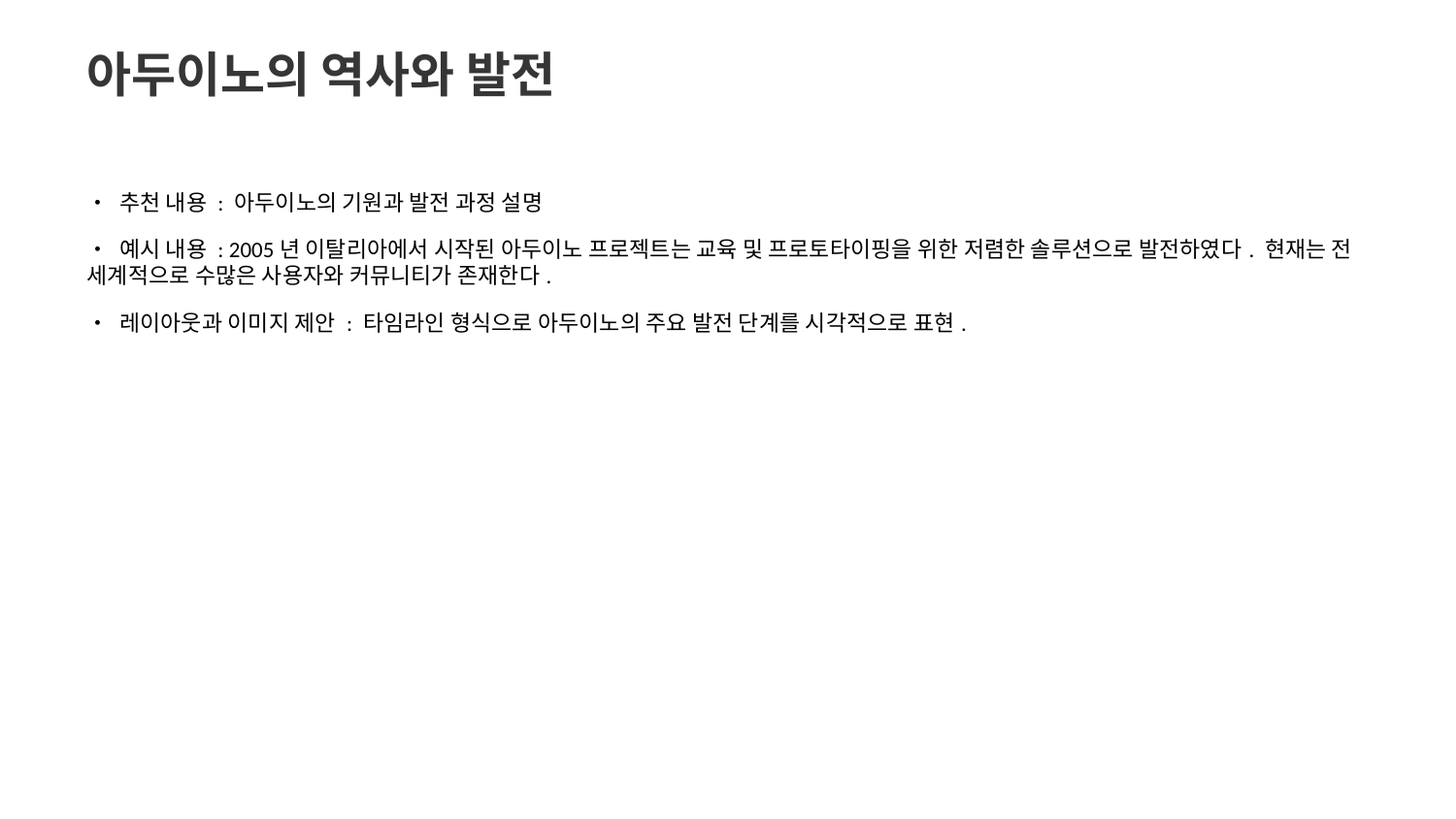

아두이노의 역사와 발전
• 추천 내용 : 아두이노의 기원과 발전 과정 설명
• 예시 내용 : 2005년 이탈리아에서 시작된 아두이노 프로젝트는 교육 및 프로토타이핑을 위한 저렴한 솔루션으로 발전하였다. 현재는 전 세계적으로 수많은 사용자와 커뮤니티가 존재한다.
• 레이아웃과 이미지 제안 : 타임라인 형식으로 아두이노의 주요 발전 단계를 시각적으로 표현.